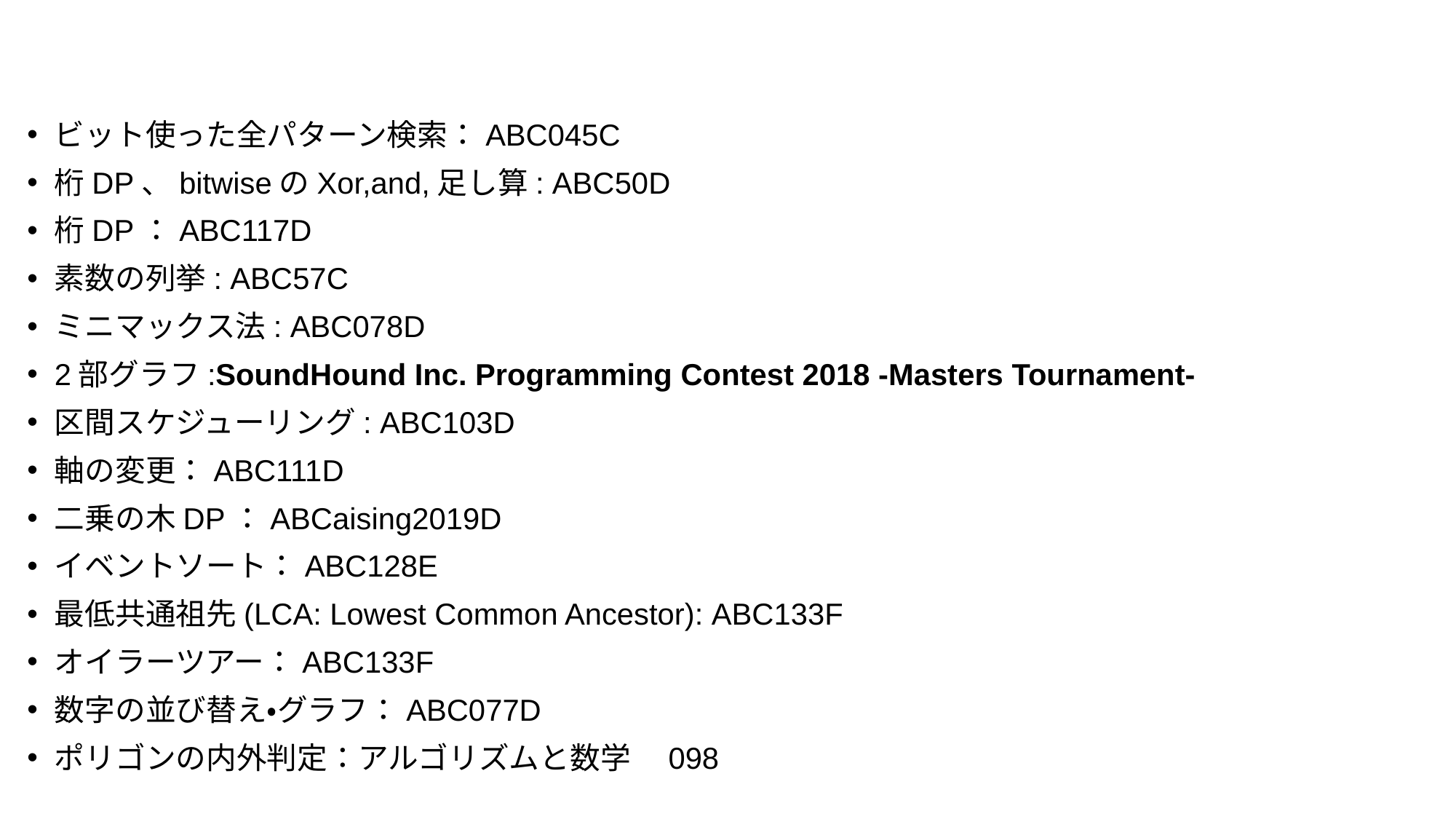

#
ビット使った全パターン検索：ABC045C
桁DP、bitwiseのXor,and,足し算: ABC50D
桁DP：ABC117D
素数の列挙: ABC57C
ミニマックス法: ABC078D
2部グラフ:SoundHound Inc. Programming Contest 2018 -Masters Tournament-
区間スケジューリング: ABC103D
軸の変更：ABC111D
二乗の木DP：ABCaising2019D
イベントソート：ABC128E
最低共通祖先(LCA: Lowest Common Ancestor): ABC133F
オイラーツアー：ABC133F
数字の並び替え・グラフ：ABC077D
ポリゴンの内外判定：アルゴリズムと数学　098